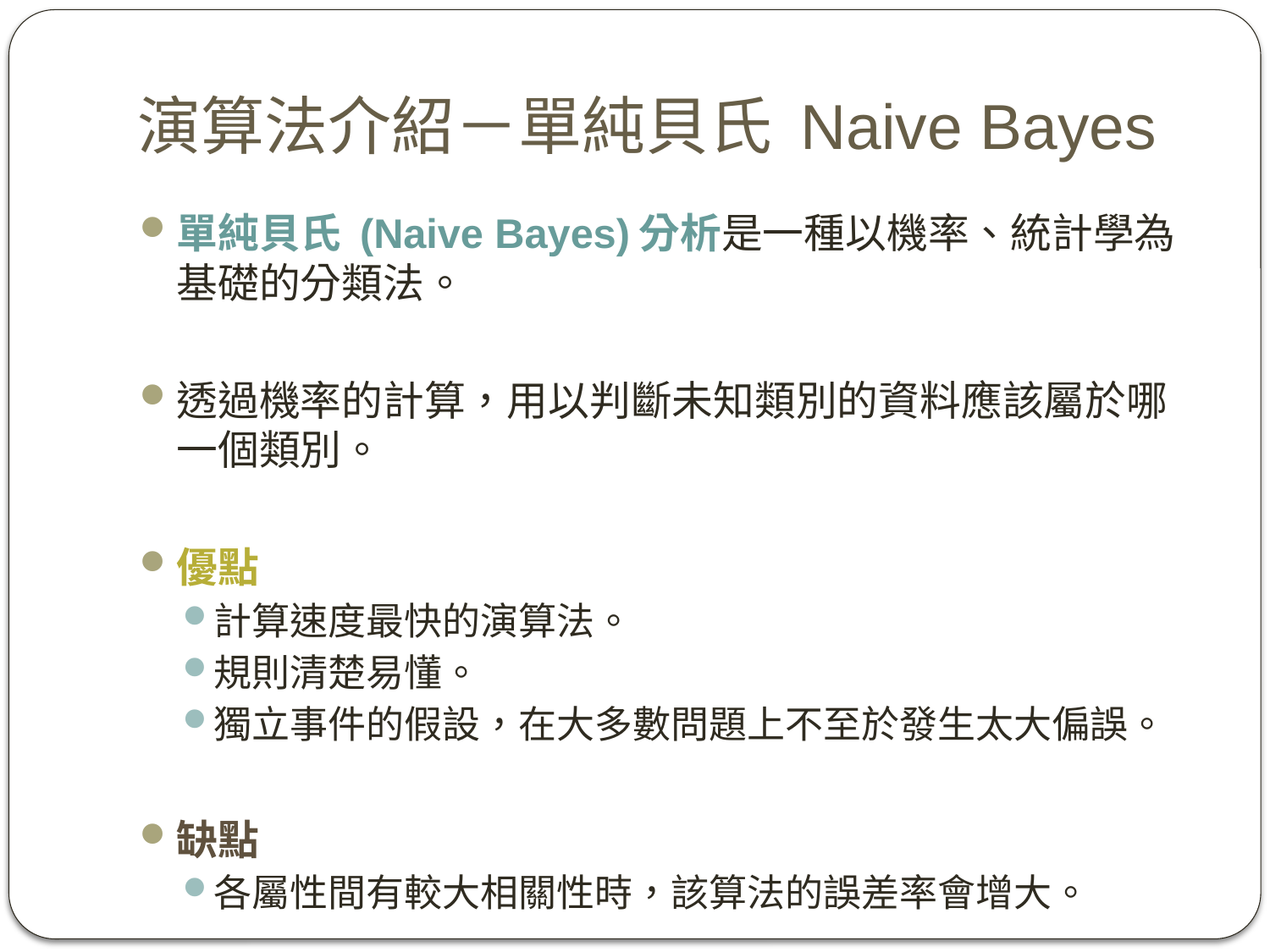

# 演算法介紹－單純貝氏 Naive Bayes
單純貝氏 (Naive Bayes)分析是一種以機率、統計學為基礎的分類法。

透過機率的計算，用以判斷未知類別的資料應該屬於哪一個類別。

優點
計算速度最快的演算法。
規則清楚易懂。
獨立事件的假設，在大多數問題上不至於發生太大偏誤。

缺點
各屬性間有較大相關性時，該算法的誤差率會增大。